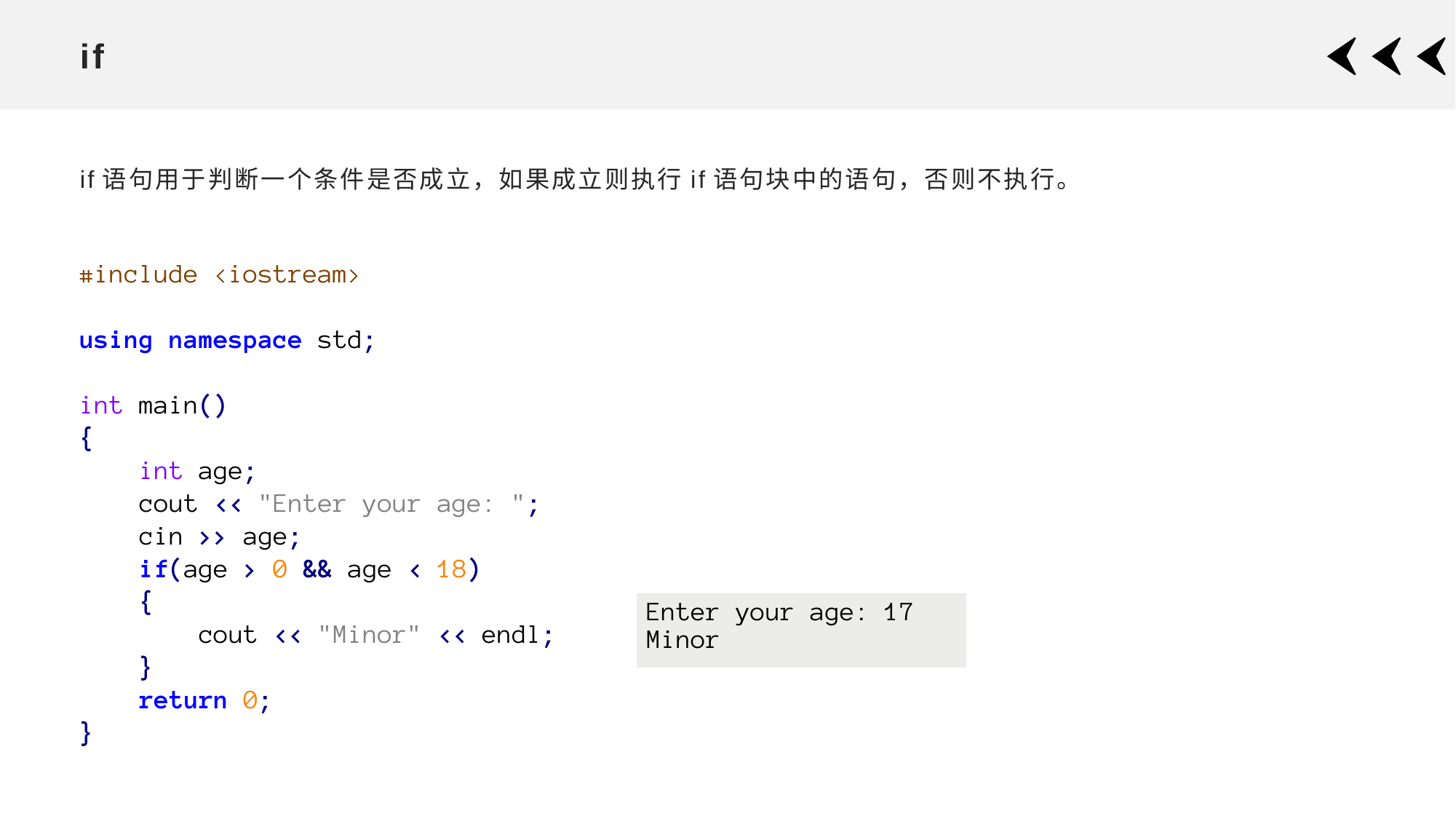

# if
if语句用于判断一个条件是否成立，如果成立则执行if语句块中的语句，否则不执行。
#include <iostream>

using namespace std;

int main()
{
    int age;
    cout << "Enter your age: ";
    cin >> age;
    if(age > 0 && age < 18)
    {
        cout << "Minor" << endl;
    }
    return 0;
}
| Enter your age: 17 Minor |
| --- |